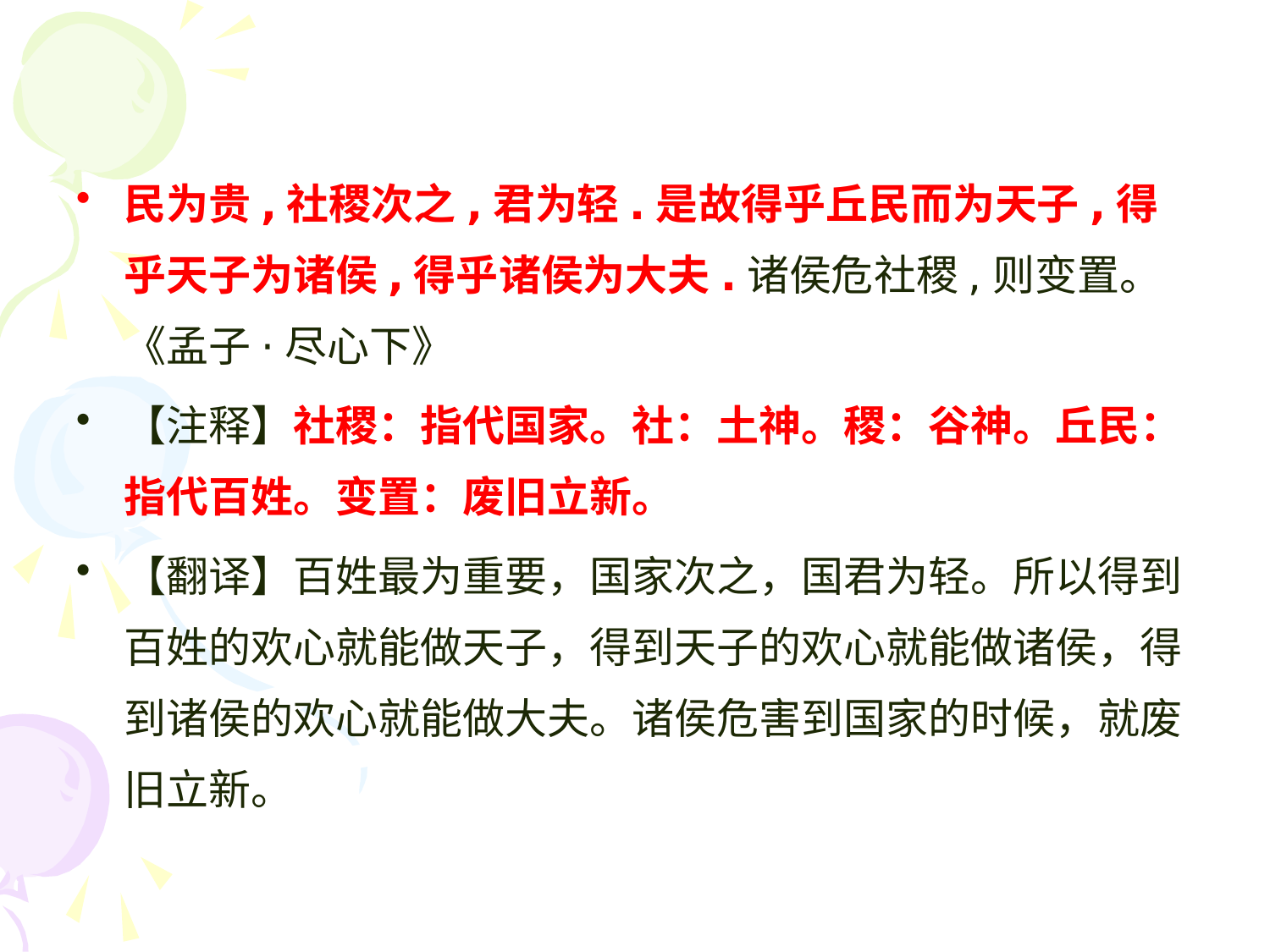

民为贵,社稷次之,君为轻.是故得乎丘民而为天子,得乎天子为诸侯,得乎诸侯为大夫.诸侯危社稷,则变置。《孟子·尽心下》
【注释】社稷：指代国家。社：土神。稷：谷神。丘民：指代百姓。变置：废旧立新。
【翻译】百姓最为重要，国家次之，国君为轻。所以得到百姓的欢心就能做天子，得到天子的欢心就能做诸侯，得到诸侯的欢心就能做大夫。诸侯危害到国家的时候，就废旧立新。